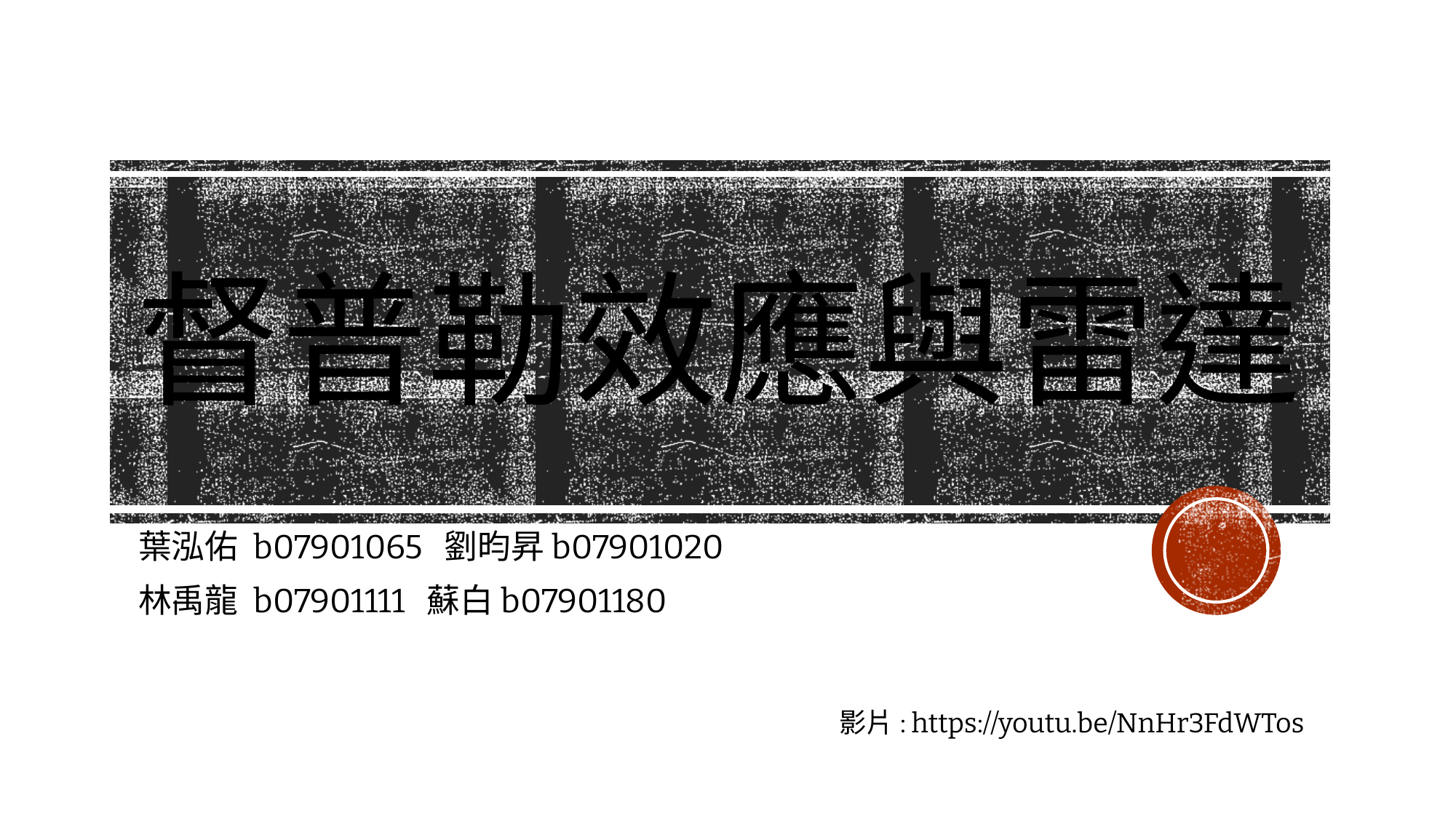

# 督普勒效應與雷達
葉泓佑 b07901065  劉昀昇b07901020
林禹龍 b07901111  蘇白b07901180
影片: https://youtu.be/NnHr3FdWTos